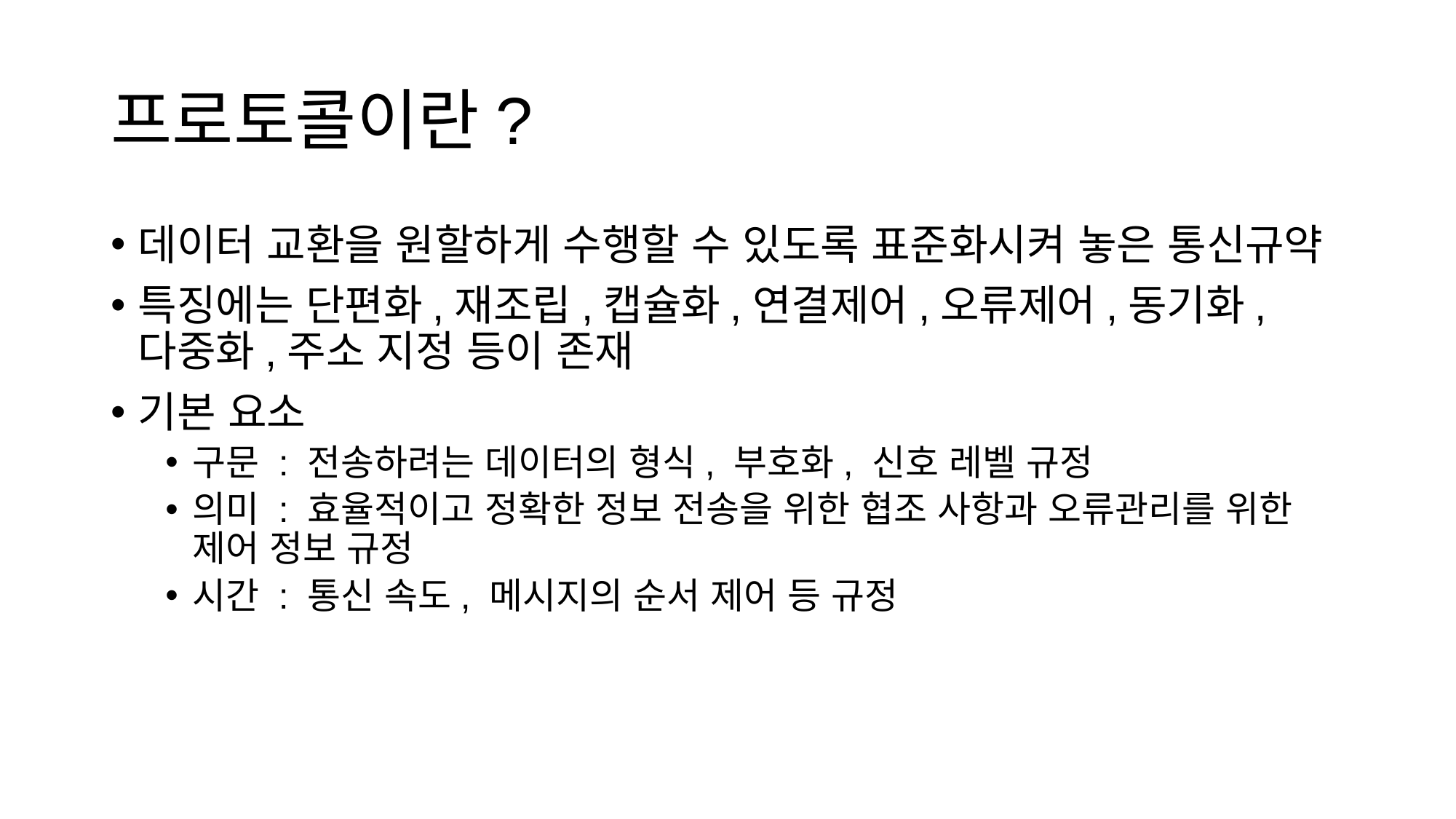

# 프로토콜이란?
데이터 교환을 원할하게 수행할 수 있도록 표준화시켜 놓은 통신규약
특징에는 단편화,재조립,캡슐화,연결제어,오류제어,동기화,다중화,주소 지정 등이 존재
기본 요소
구문 : 전송하려는 데이터의 형식, 부호화, 신호 레벨 규정
의미 : 효율적이고 정확한 정보 전송을 위한 협조 사항과 오류관리를 위한 제어 정보 규정
시간 : 통신 속도, 메시지의 순서 제어 등 규정